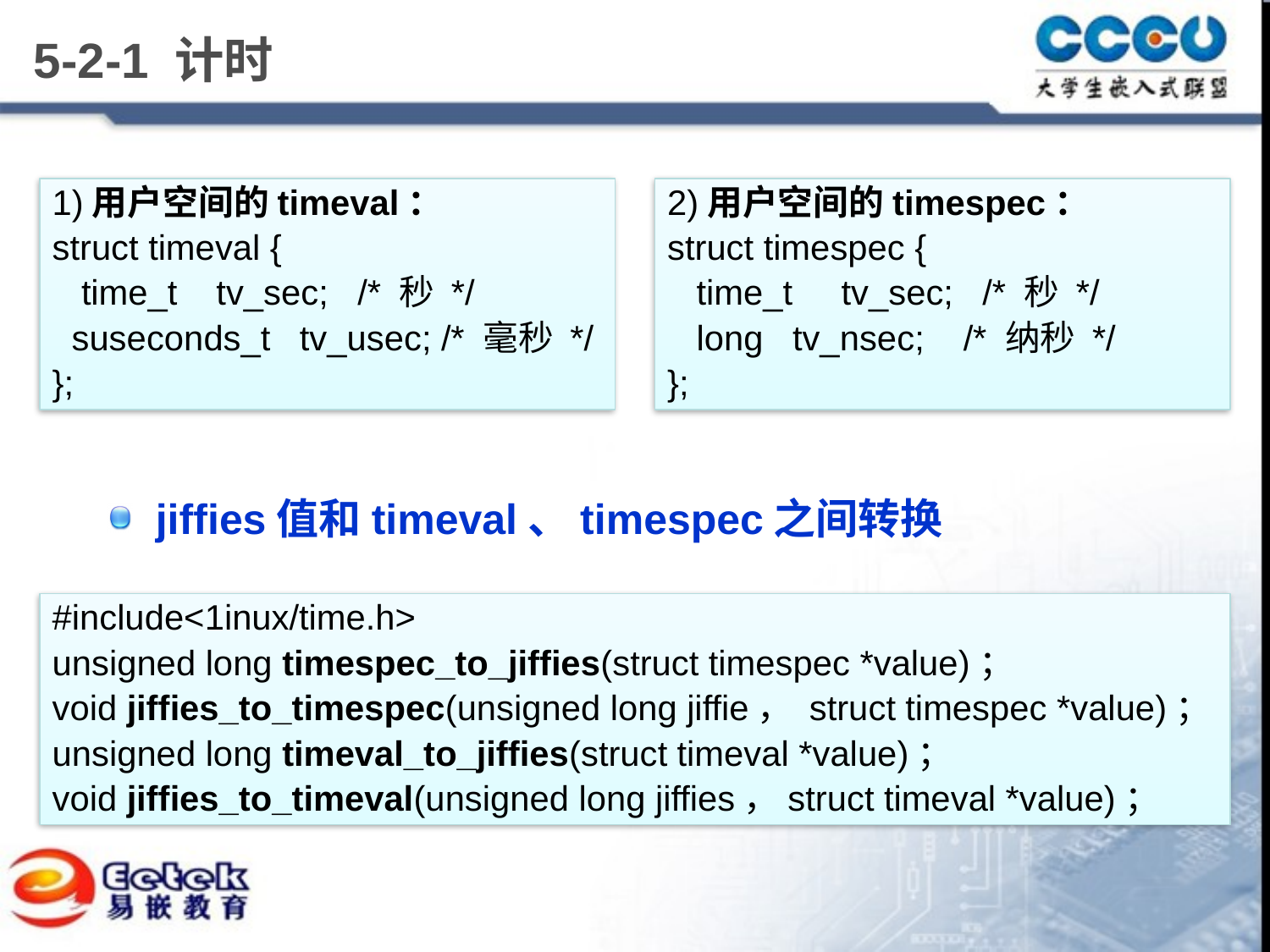

# 5-2-1 计时
1)用户空间的timeval：
struct timeval {
   time_t    tv_sec;   /* 秒 */
  suseconds_t   tv_usec; /* 毫秒 */
};
2)用户空间的timespec：
struct timespec {
   time_t     tv_sec;   /* 秒 */
   long   tv_nsec;    /* 纳秒 */
};
jiffies值和timeval、timespec之间转换

#include<1inux/time.h>
unsigned long timespec_to_jiffies(struct timespec *value)；
void jiffies_to_timespec(unsigned long jiffie， struct timespec *value)；
unsigned long timeval_to_jiffies(struct timeval *value)；
void jiffies_to_timeval(unsigned long jiffies，struct timeval *value)；